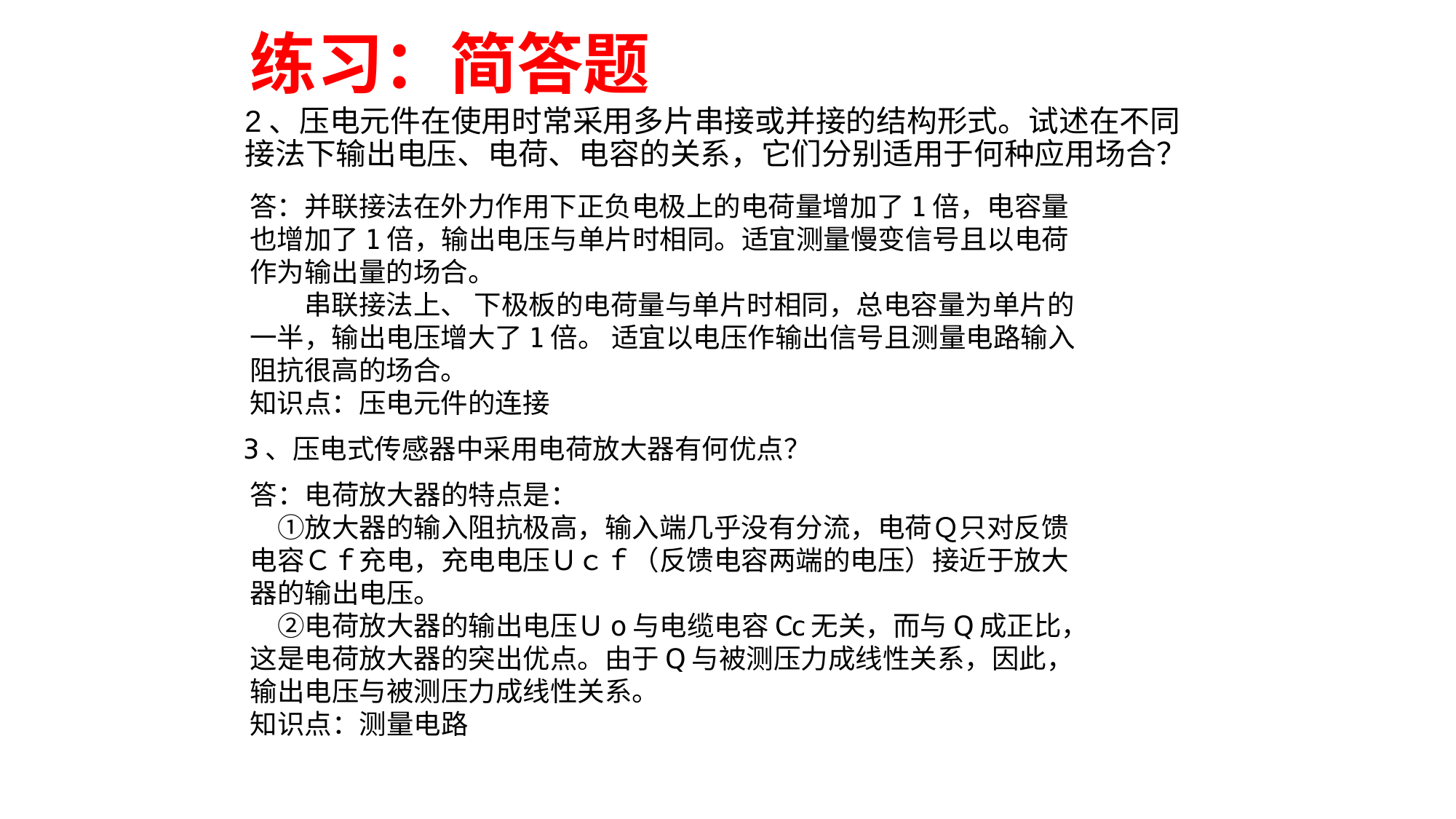

# 练习：简答题
2、压电元件在使用时常采用多片串接或并接的结构形式。试述在不同接法下输出电压、电荷、电容的关系，它们分别适用于何种应用场合？
答：并联接法在外力作用下正负电极上的电荷量增加了1倍，电容量也增加了1倍，输出电压与单片时相同。适宜测量慢变信号且以电荷作为输出量的场合。
　　串联接法上、 下极板的电荷量与单片时相同，总电容量为单片的一半，输出电压增大了1倍。 适宜以电压作输出信号且测量电路输入阻抗很高的场合。
知识点：压电元件的连接
3、压电式传感器中采用电荷放大器有何优点？
答：电荷放大器的特点是：
　①放大器的输入阻抗极高，输入端几乎没有分流，电荷Ｑ只对反馈电容Ｃｆ充电，充电电压Ｕｃｆ（反馈电容两端的电压）接近于放大器的输出电压。
　②电荷放大器的输出电压Ｕo与电缆电容Cc无关，而与Q成正比，这是电荷放大器的突出优点。由于Q与被测压力成线性关系，因此，输出电压与被测压力成线性关系。
知识点：测量电路